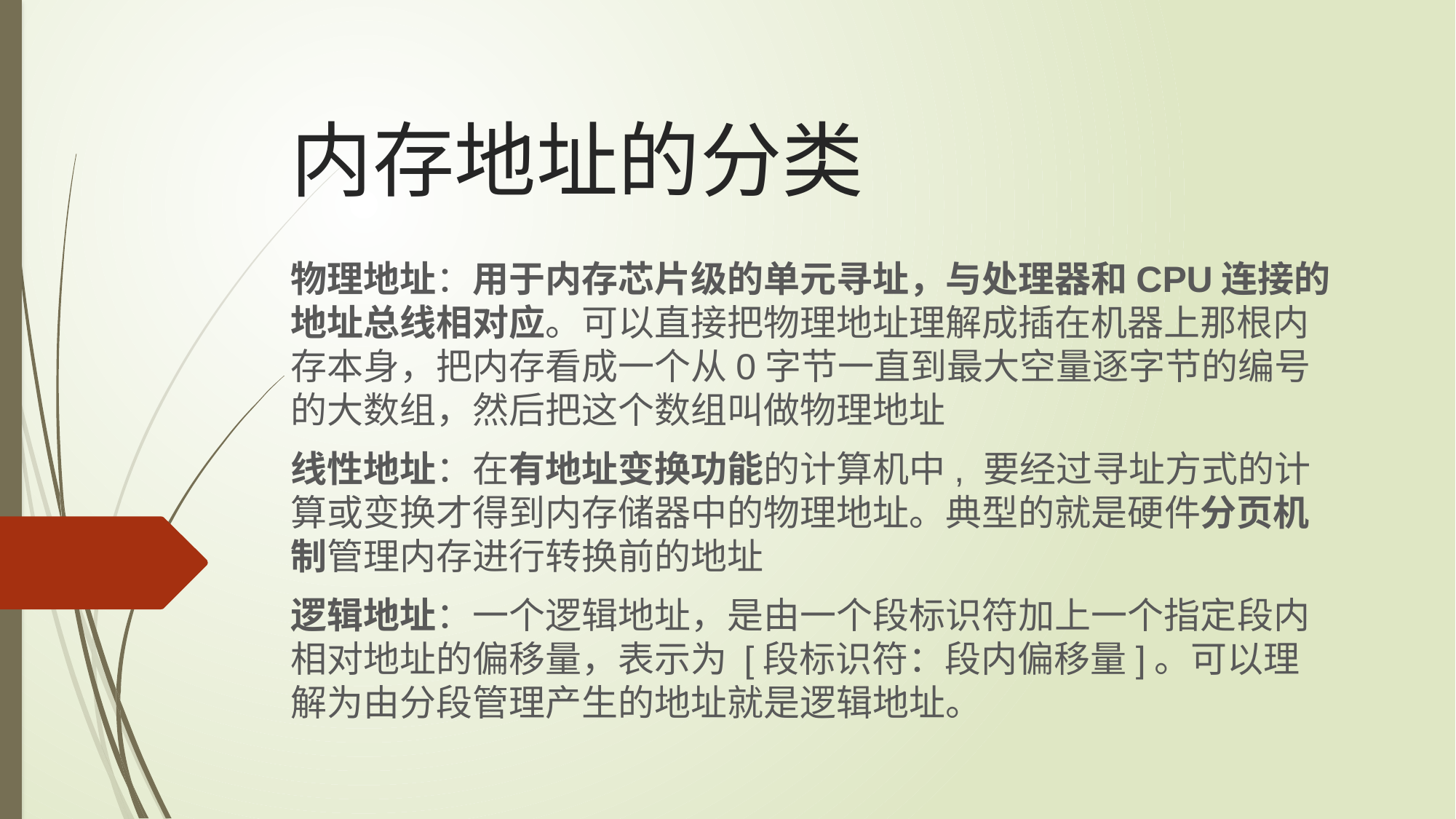

# 内存地址的分类
物理地址：用于内存芯片级的单元寻址，与处理器和CPU连接的地址总线相对应。可以直接把物理地址理解成插在机器上那根内存本身，把内存看成一个从0字节一直到最大空量逐字节的编号的大数组，然后把这个数组叫做物理地址
线性地址：在有地址变换功能的计算机中, 要经过寻址方式的计算或变换才得到内存储器中的物理地址。典型的就是硬件分页机制管理内存进行转换前的地址
逻辑地址：一个逻辑地址，是由一个段标识符加上一个指定段内相对地址的偏移量，表示为 [段标识符：段内偏移量]。可以理解为由分段管理产生的地址就是逻辑地址。